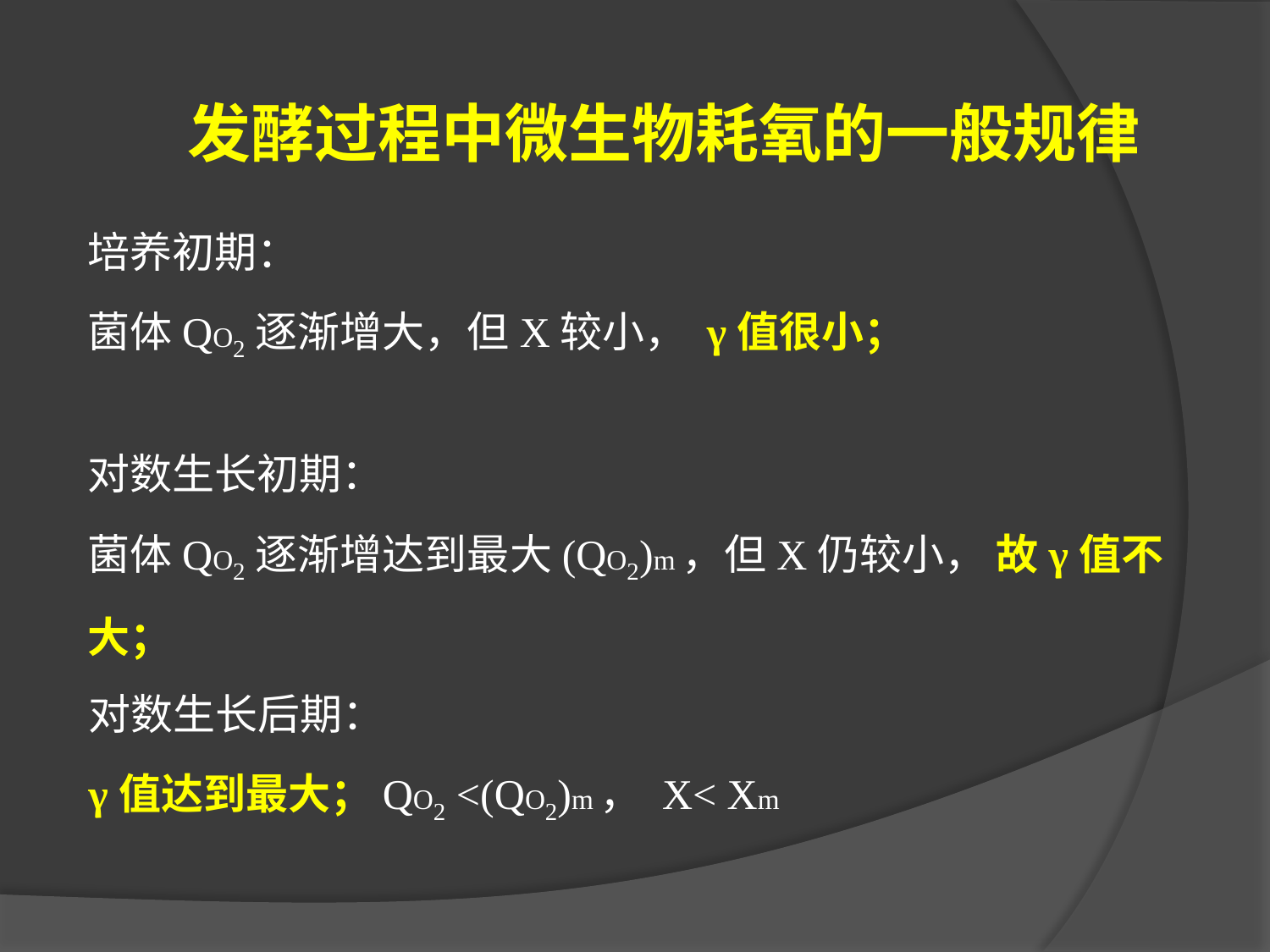

发酵过程中微生物耗氧的一般规律
培养初期：
菌体QO2逐渐增大，但X较小， γ值很小；
对数生长初期：
菌体QO2逐渐增达到最大(QO2)m，但X仍较小， 故γ值不大；
对数生长后期：
γ值达到最大；QO2 <(QO2)m， X< Xm